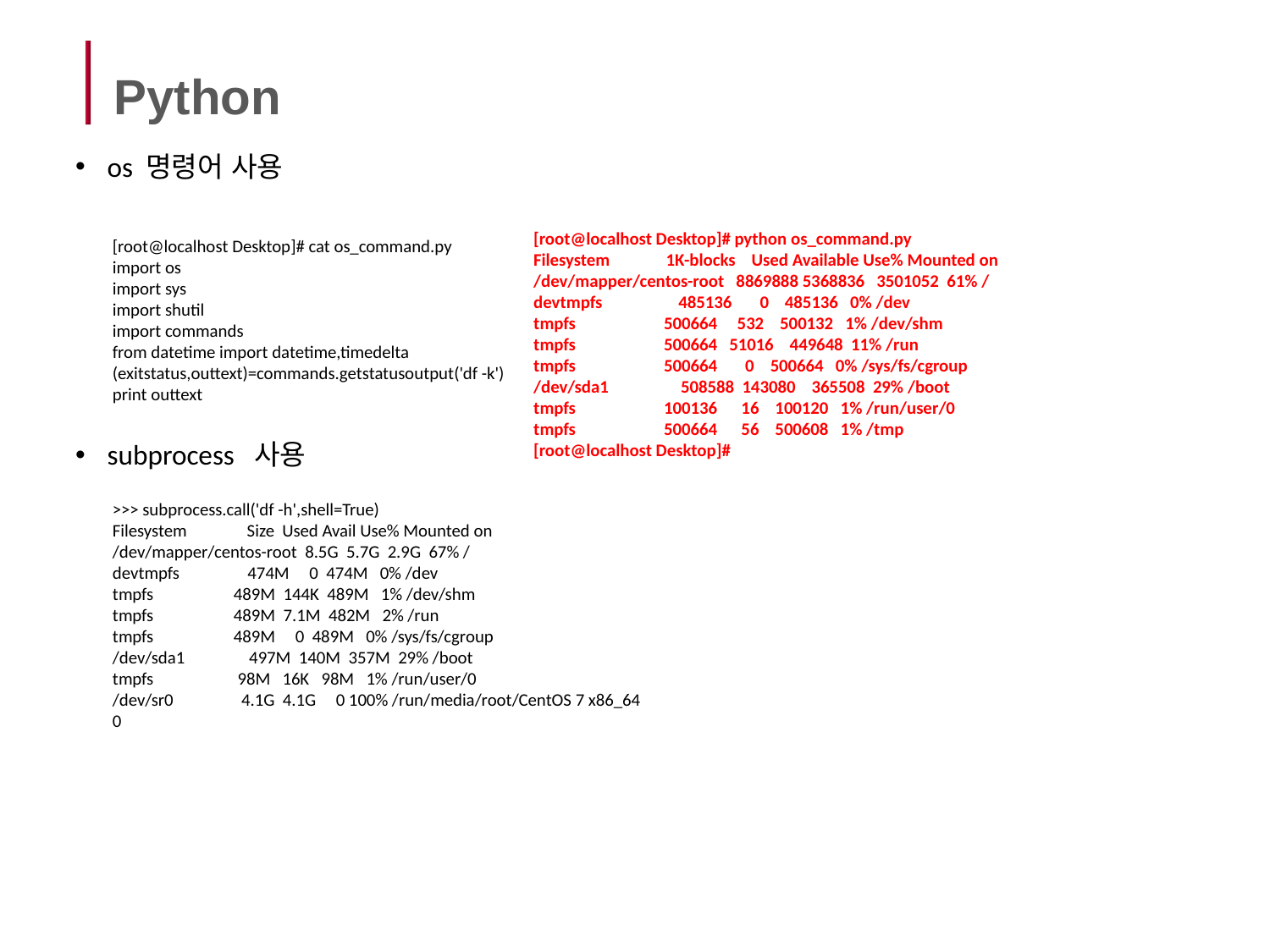

os 명령어 사용

subprocess  사용

[root@localhost Desktop]# python os_command.py
Filesystem              1K-blocks    Used Available Use% Mounted on
/dev/mapper/centos-root   8869888 5368836   3501052  61% /
devtmpfs                   485136       0    485136   0% /dev
tmpfs                      500664     532    500132   1% /dev/shm
tmpfs                      500664   51016    449648  11% /run
tmpfs                      500664       0    500664   0% /sys/fs/cgroup
/dev/sda1                  508588  143080    365508  29% /boot
tmpfs                      100136      16    100120   1% /run/user/0
tmpfs                      500664      56    500608   1% /tmp
[root@localhost Desktop]#
[root@localhost Desktop]# cat os_command.py
import os
import sys
import shutil
import commands
from datetime import datetime,timedelta
(exitstatus,outtext)=commands.getstatusoutput('df -k')
print outtext
>>> subprocess.call('df -h',shell=True)
Filesystem               Size  Used Avail Use% Mounted on
/dev/mapper/centos-root  8.5G  5.7G  2.9G  67% /
devtmpfs                 474M     0  474M   0% /dev
tmpfs                    489M  144K  489M   1% /dev/shm
tmpfs                    489M  7.1M  482M   2% /run
tmpfs                    489M     0  489M   0% /sys/fs/cgroup
/dev/sda1                497M  140M  357M  29% /boot
tmpfs                     98M   16K   98M   1% /run/user/0
/dev/sr0                 4.1G  4.1G     0 100% /run/media/root/CentOS 7 x86_64
0